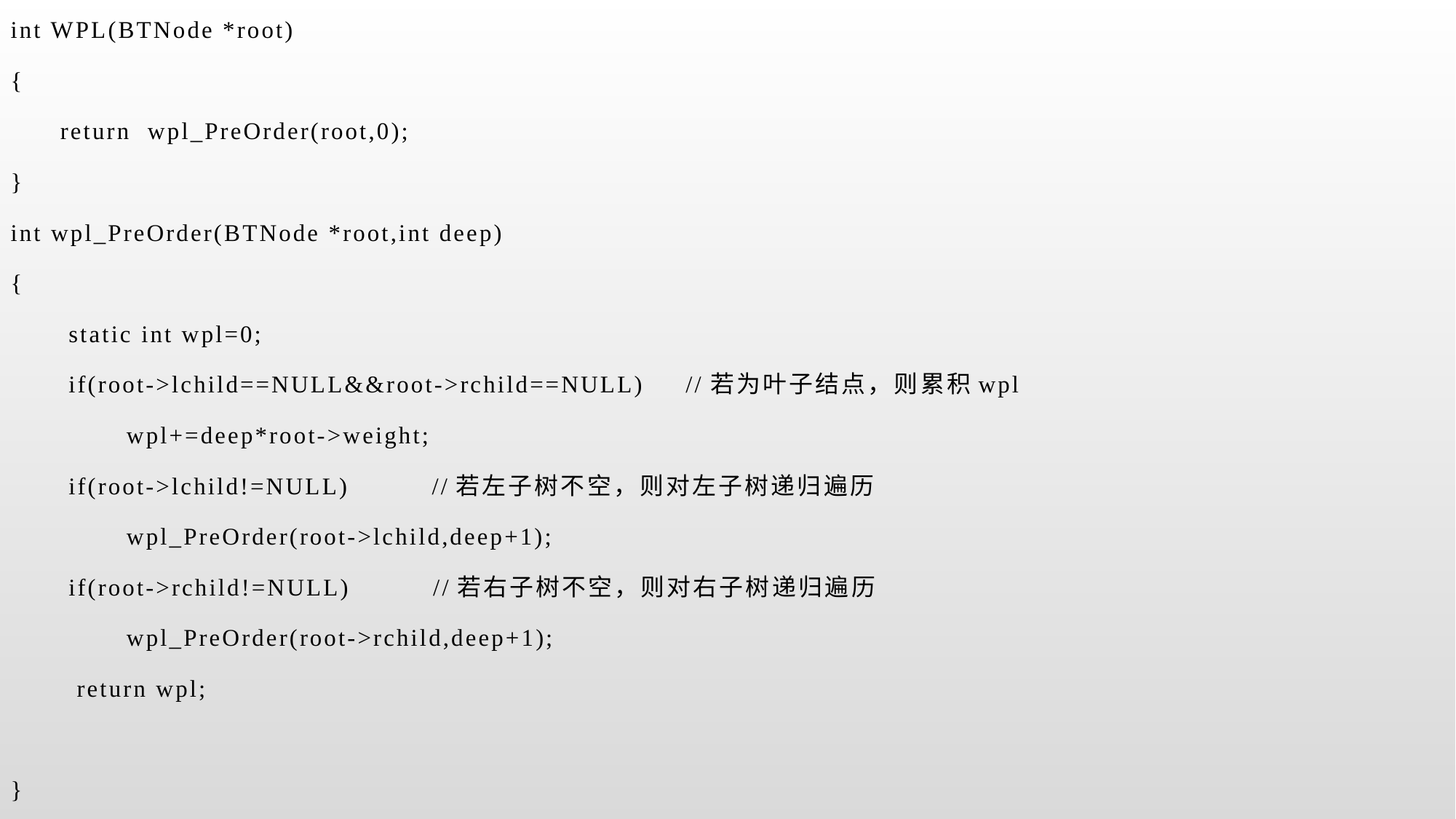

int WPL(BTNode *root)
{
      return  wpl_PreOrder(root,0);
}
int wpl_PreOrder(BTNode *root,int deep)
{
       static int wpl=0;
       if(root->lchild==NULL&&root->rchild==NULL)     //若为叶子结点，则累积wpl
              wpl+=deep*root->weight;
       if(root->lchild!=NULL)          //若左子树不空，则对左子树递归遍历
              wpl_PreOrder(root->lchild,deep+1);
       if(root->rchild!=NULL)          //若右子树不空，则对右子树递归遍历
              wpl_PreOrder(root->rchild,deep+1);
        return wpl;

}